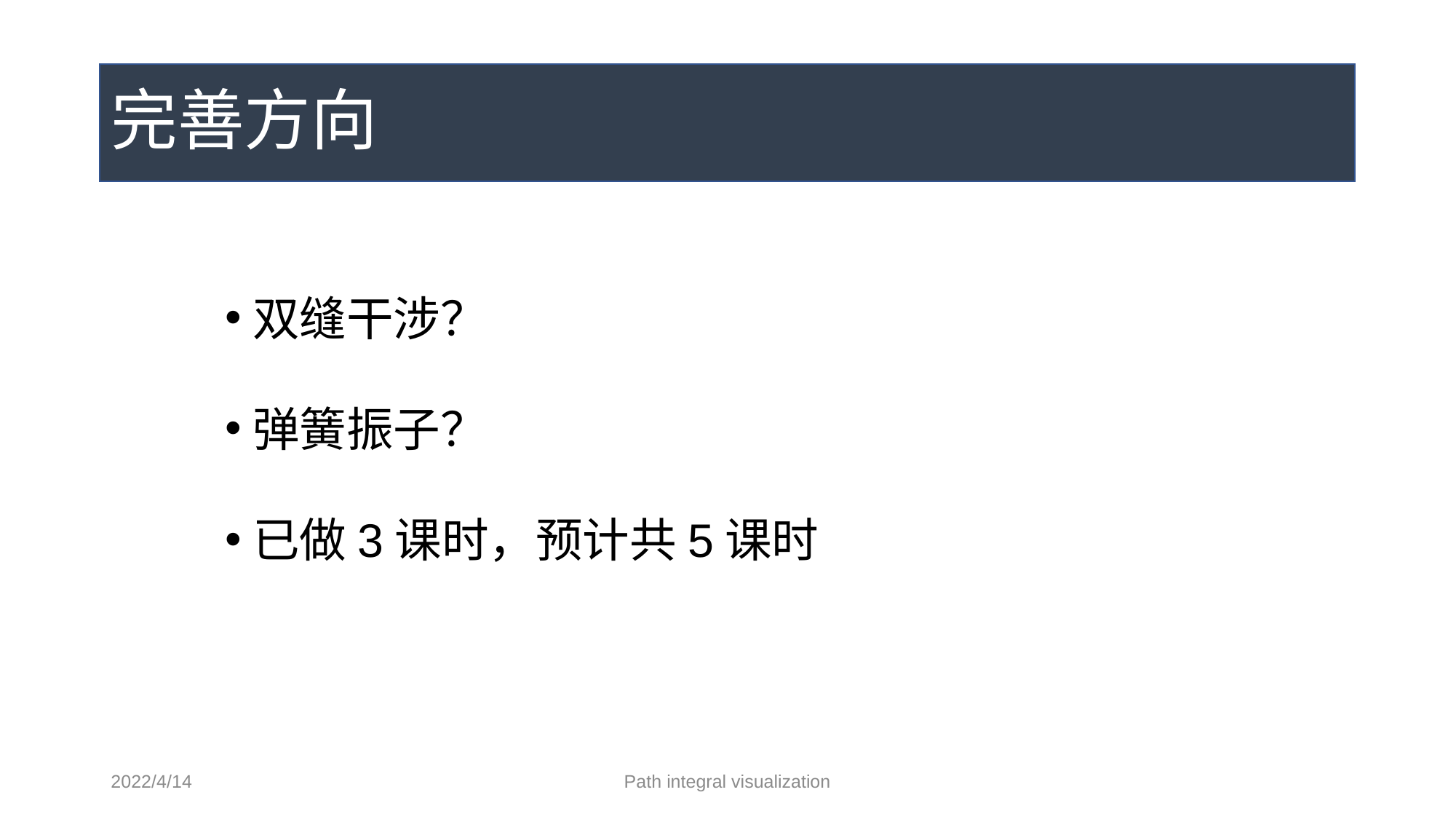

# 完善方向

双缝干涉？
弹簧振子？
已做3课时，预计共5课时

2022/4/14
Path integral visualization
20